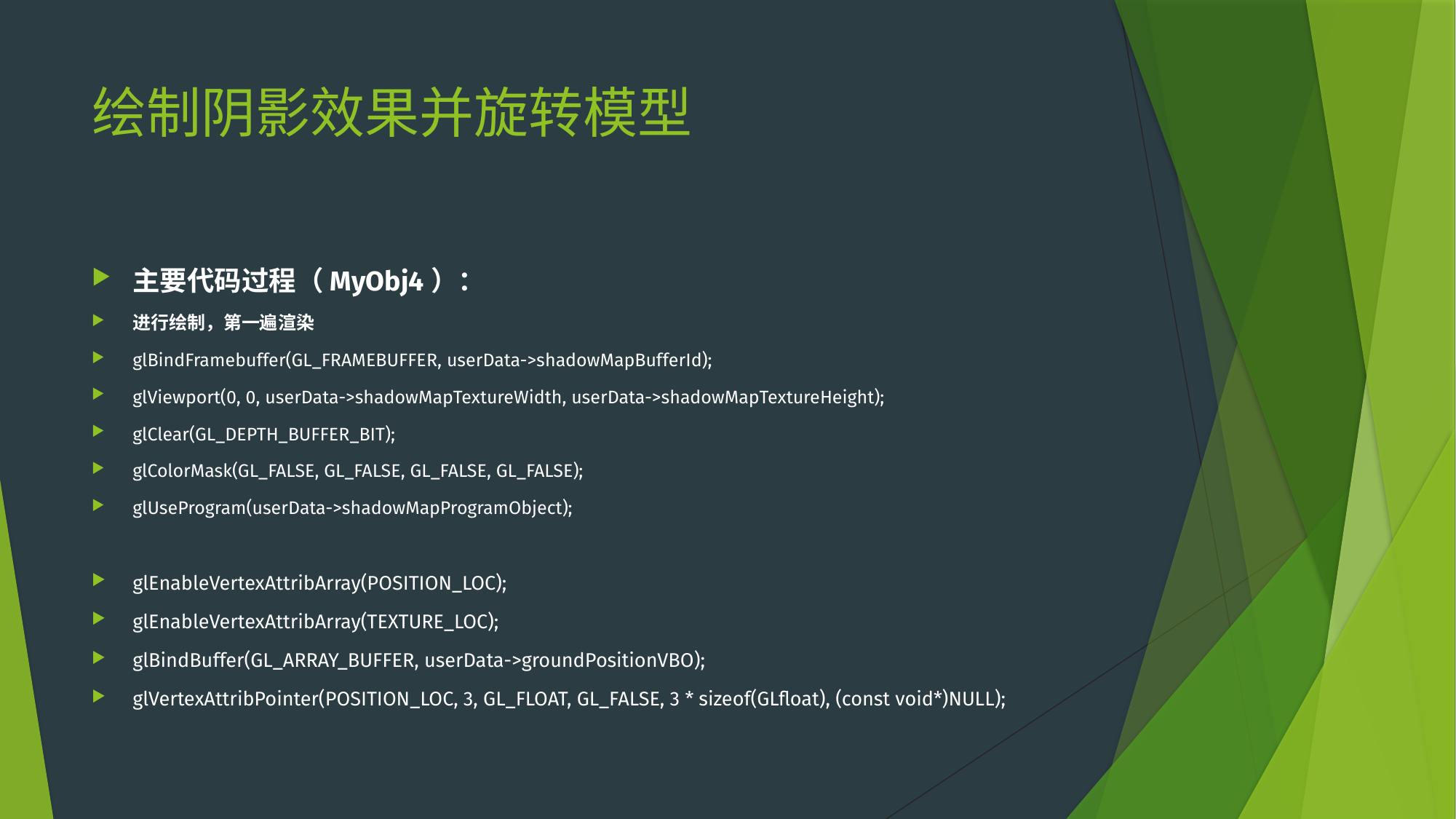

# 绘制阴影效果并旋转模型
主要代码过程（MyObj4）：
进行绘制，第一遍渲染
glBindFramebuffer(GL_FRAMEBUFFER, userData->shadowMapBufferId);
glViewport(0, 0, userData->shadowMapTextureWidth, userData->shadowMapTextureHeight);
glClear(GL_DEPTH_BUFFER_BIT);
glColorMask(GL_FALSE, GL_FALSE, GL_FALSE, GL_FALSE);
glUseProgram(userData->shadowMapProgramObject);

glEnableVertexAttribArray(POSITION_LOC);
glEnableVertexAttribArray(TEXTURE_LOC);
glBindBuffer(GL_ARRAY_BUFFER, userData->groundPositionVBO);
glVertexAttribPointer(POSITION_LOC, 3, GL_FLOAT, GL_FALSE, 3 * sizeof(GLfloat), (const void*)NULL);